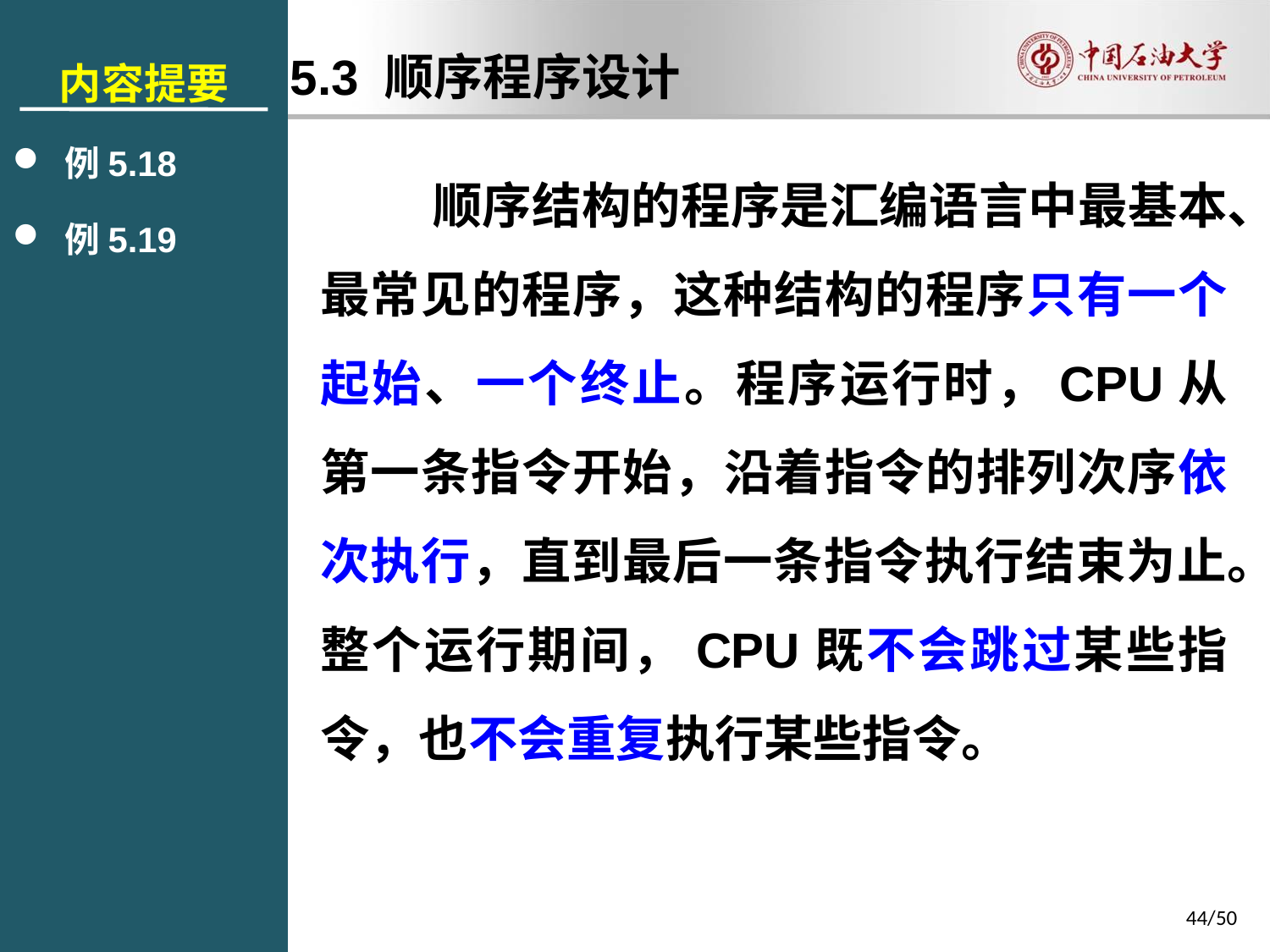

内容提要
 例5.18
 例5.19
5.3 顺序程序设计
顺序结构的程序是汇编语言中最基本、最常见的程序，这种结构的程序只有一个起始、一个终止。程序运行时，CPU从第一条指令开始，沿着指令的排列次序依次执行，直到最后一条指令执行结束为止。整个运行期间，CPU既不会跳过某些指令，也不会重复执行某些指令。
44/50